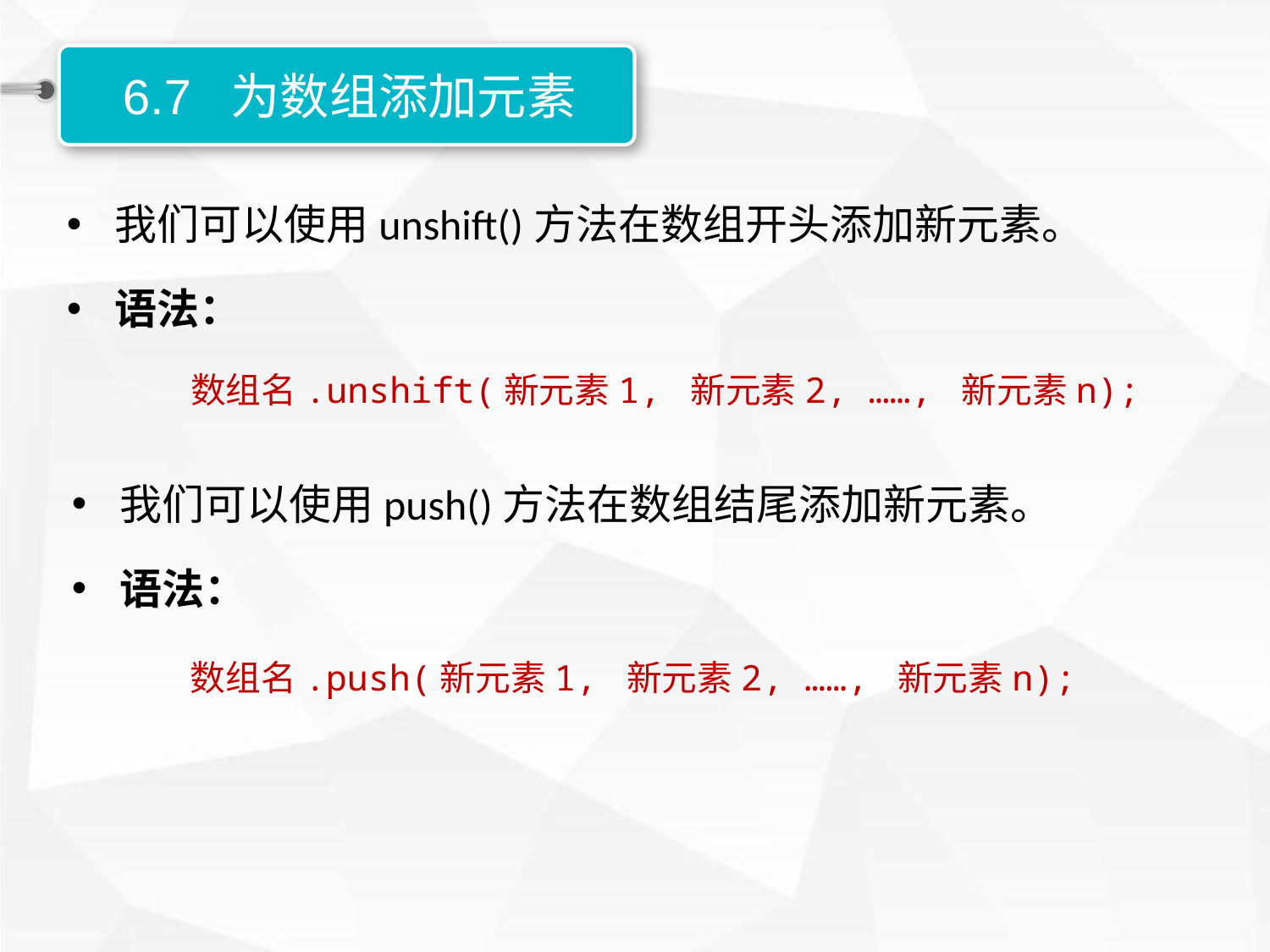

6.7  为数组添加元素

我们可以使用unshift()方法在数组开头添加新元素。
语法：
数组名.unshift(新元素1, 新元素2, ……, 新元素n);
我们可以使用push()方法在数组结尾添加新元素。
语法：
数组名.push(新元素1, 新元素2, ……, 新元素n);